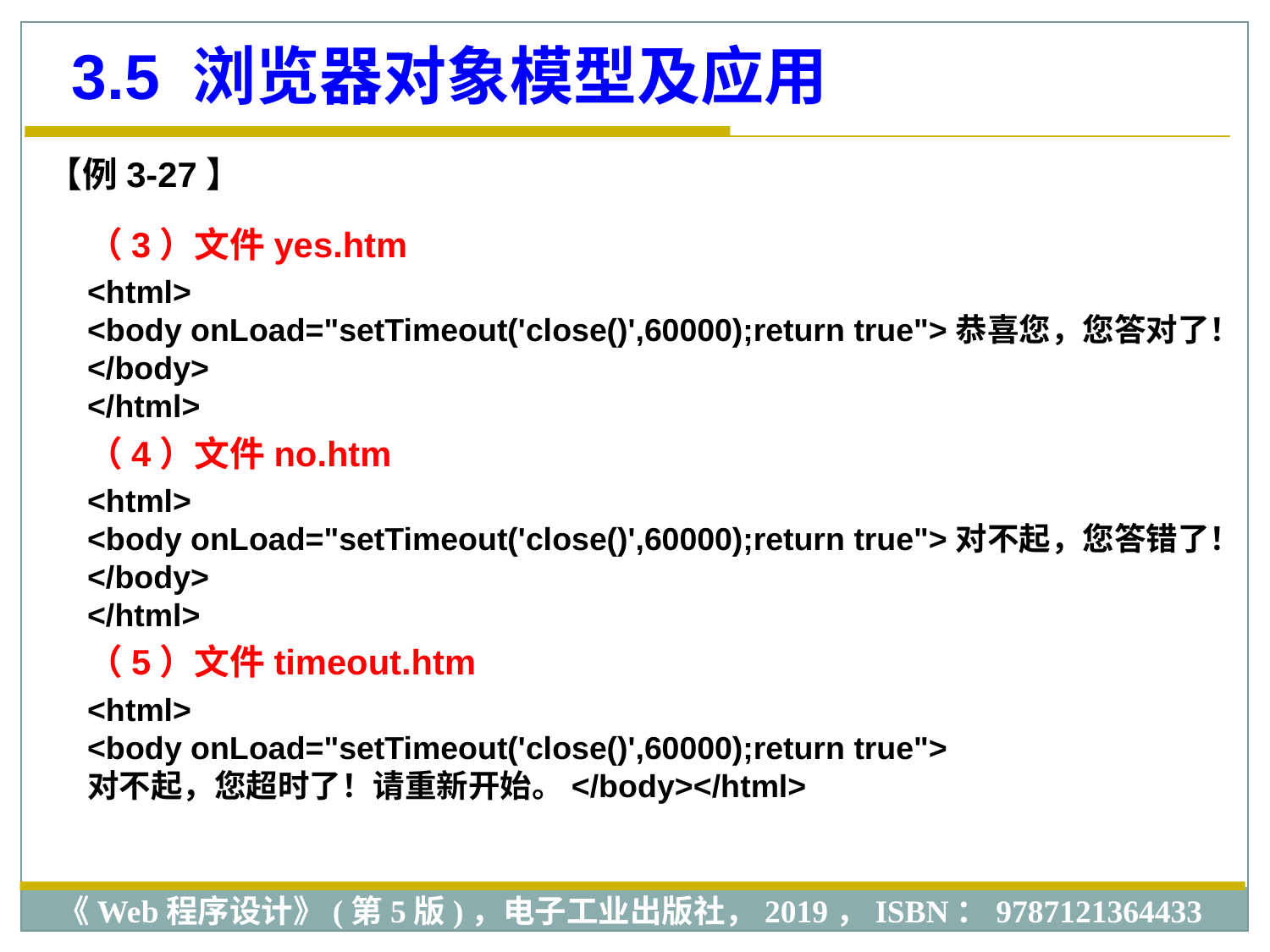

3.5 浏览器对象模型及应用
【例3-27】
（3）文件yes.htm
<html>
<body onLoad="setTimeout('close()',60000);return true">恭喜您，您答对了！</body>
</html>
（4）文件no.htm
<html>
<body onLoad="setTimeout('close()',60000);return true">对不起，您答错了！</body>
</html>
（5）文件timeout.htm
<html>
<body onLoad="setTimeout('close()',60000);return true">
对不起，您超时了！请重新开始。</body></html>